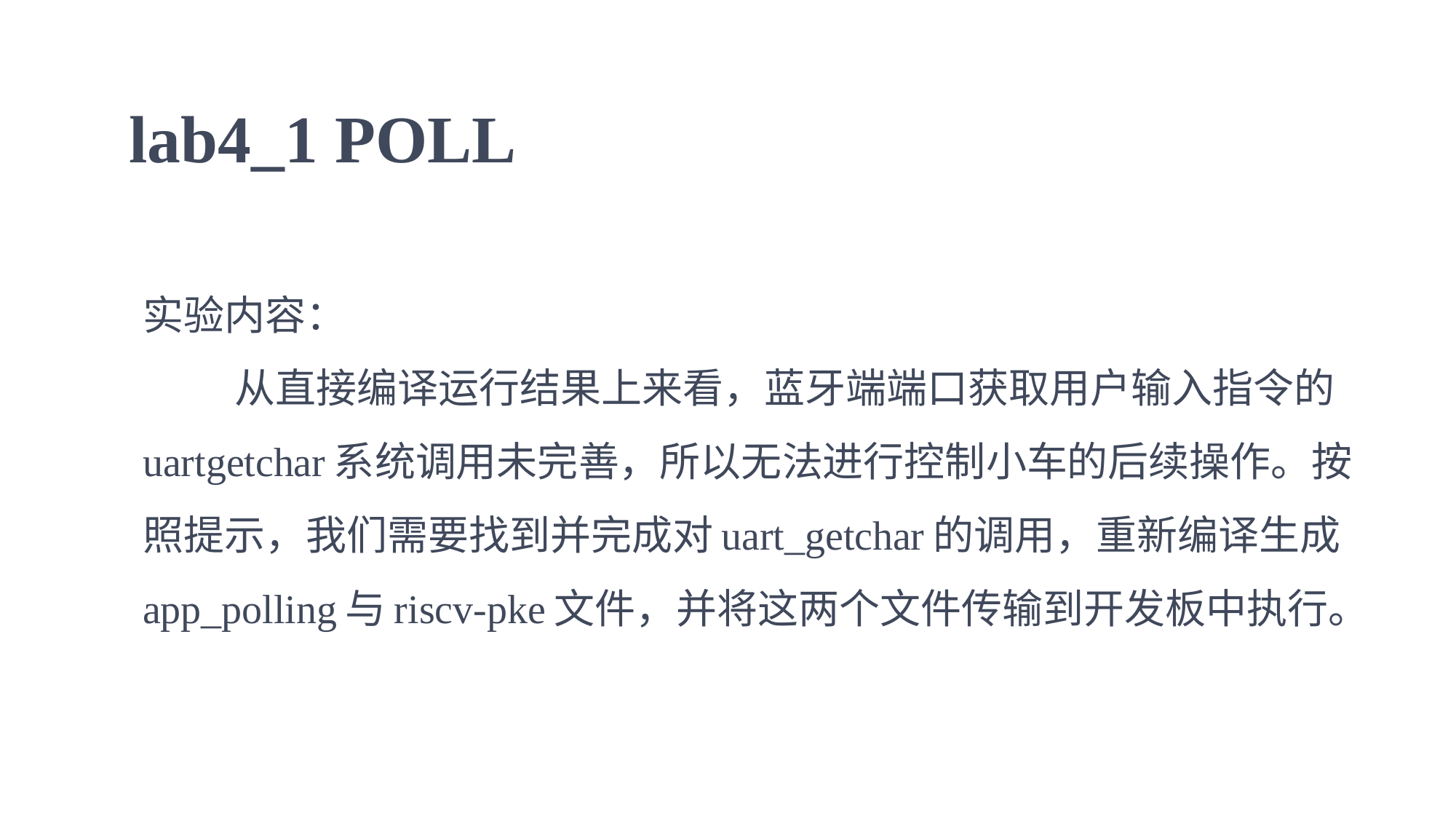

lab4_1 POLL
# 实验内容： 从直接编译运行结果上来看，蓝牙端端口获取用户输入指令的uartgetchar系统调用未完善，所以无法进行控制小车的后续操作。按照提示，我们需要找到并完成对uart_getchar的调用，重新编译生成app_polling与riscv-pke文件，并将这两个文件传输到开发板中执行。